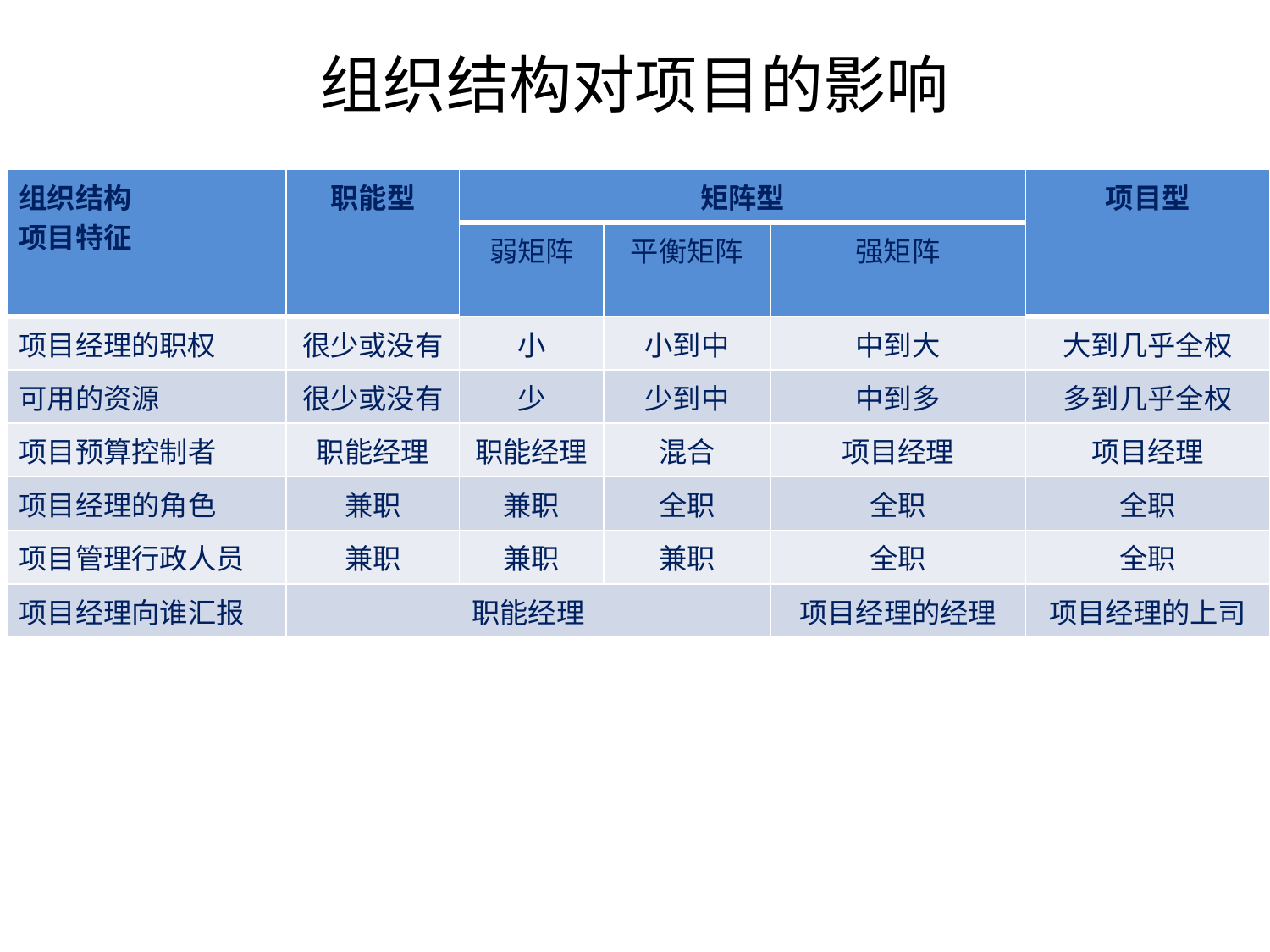

# 组织结构对项目的影响
| 组织结构 项目特征 | 职能型 | 矩阵型 |  |  | 项目型 |
| --- | --- | --- | --- | --- | --- |
|  |  | 弱矩阵 | 平衡矩阵 | 强矩阵 |  |
| 项目经理的职权 | 很少或没有 | 小 | 小到中 | 中到大 | 大到几乎全权 |
| 可用的资源 | 很少或没有 | 少 | 少到中 | 中到多 | 多到几乎全权 |
| 项目预算控制者 | 职能经理 | 职能经理 | 混合 | 项目经理 | 项目经理 |
| 项目经理的角色 | 兼职 | 兼职 | 全职 | 全职 | 全职 |
| 项目管理行政人员 | 兼职 | 兼职 | 兼职 | 全职 | 全职 |
| 项目经理向谁汇报 | 职能经理 |  |  | 项目经理的经理 | 项目经理的上司 |